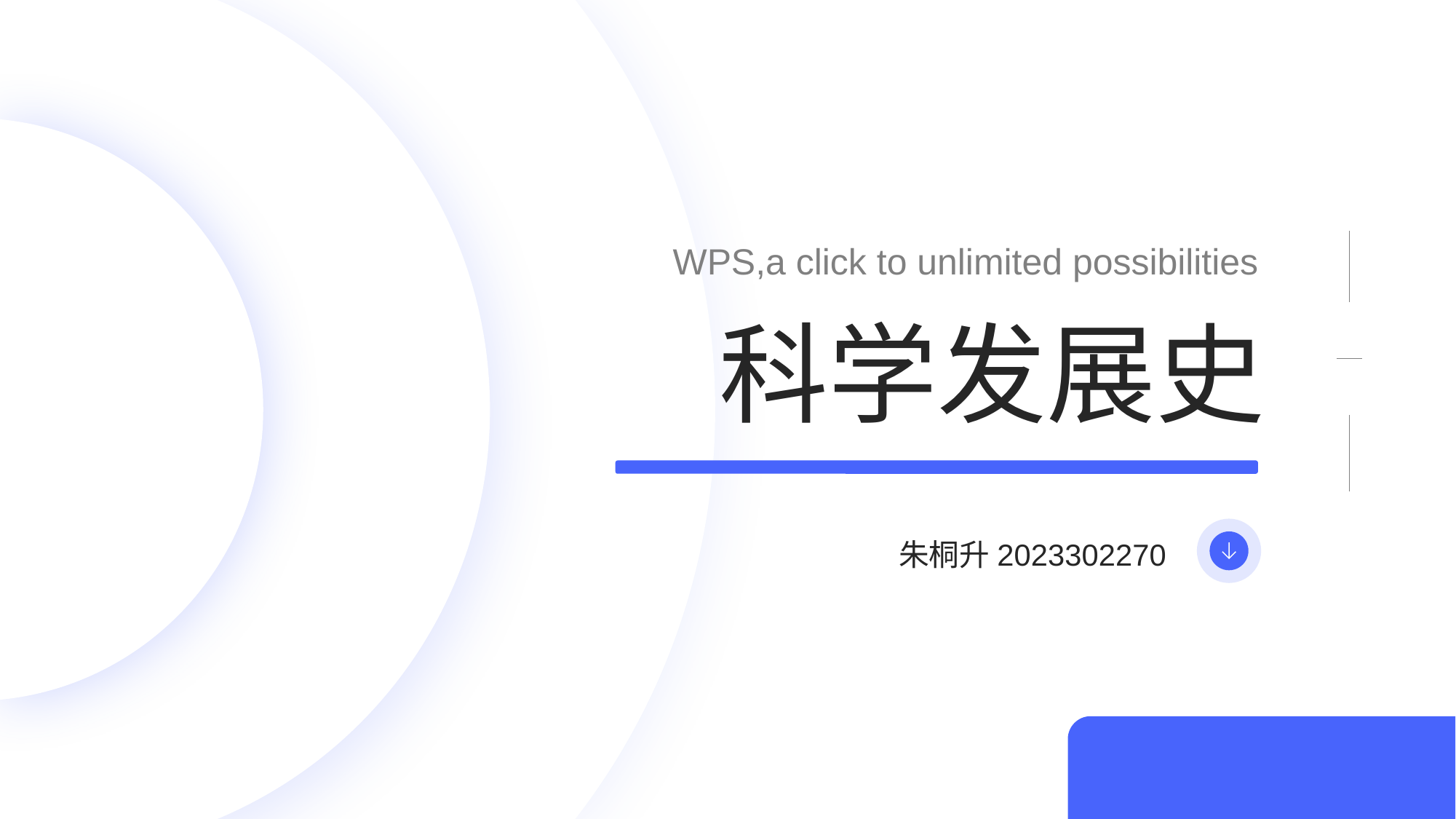

WPS,a click to unlimited possibilities
科学发展史
朱桐升2023302270